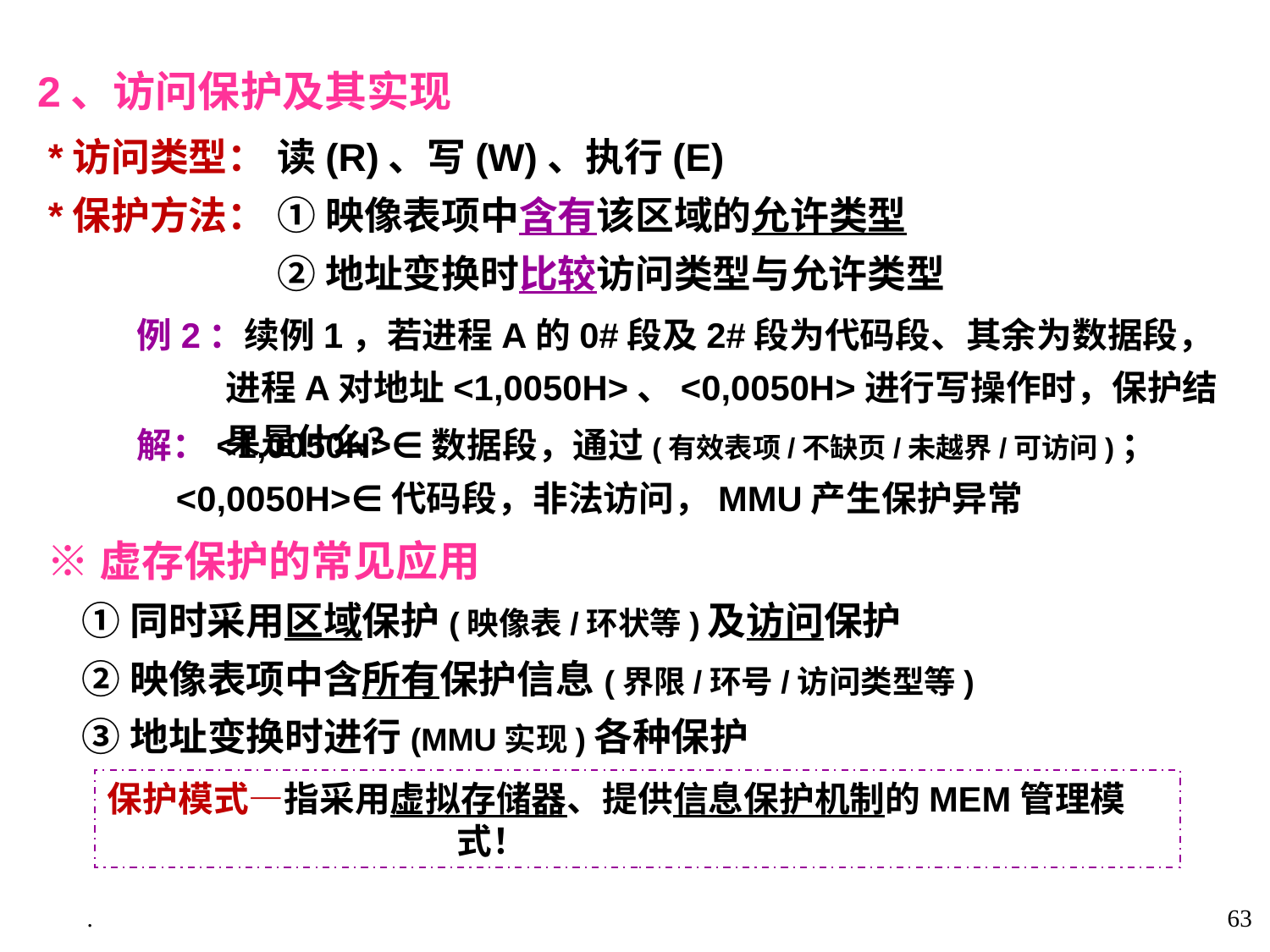

2、访问保护及其实现
 *访问类型：
 *保护方法：
读(R)、写(W)、执行(E)
①映像表项中含有该区域的允许类型
②地址变换时比较访问类型与允许类型
例2：续例1，若进程A的0#段及2#段为代码段、其余为数据段，进程A对地址<1,0050H>、<0,0050H>进行写操作时，保护结果是什么？
解：<1,0050H>∈数据段，通过(有效表项/不缺页/未越界/可访问)；
    <0,0050H>∈代码段，非法访问，MMU产生保护异常
 ※虚存保护的常见应用
     ①同时采用区域保护(映像表/环状等)及访问保护
     ②映像表项中含所有保护信息(界限/环号/访问类型等)
     ③地址变换时进行(MMU实现)各种保护
保护模式—指采用虚拟存储器、提供信息保护机制的MEM管理模式！
.
63